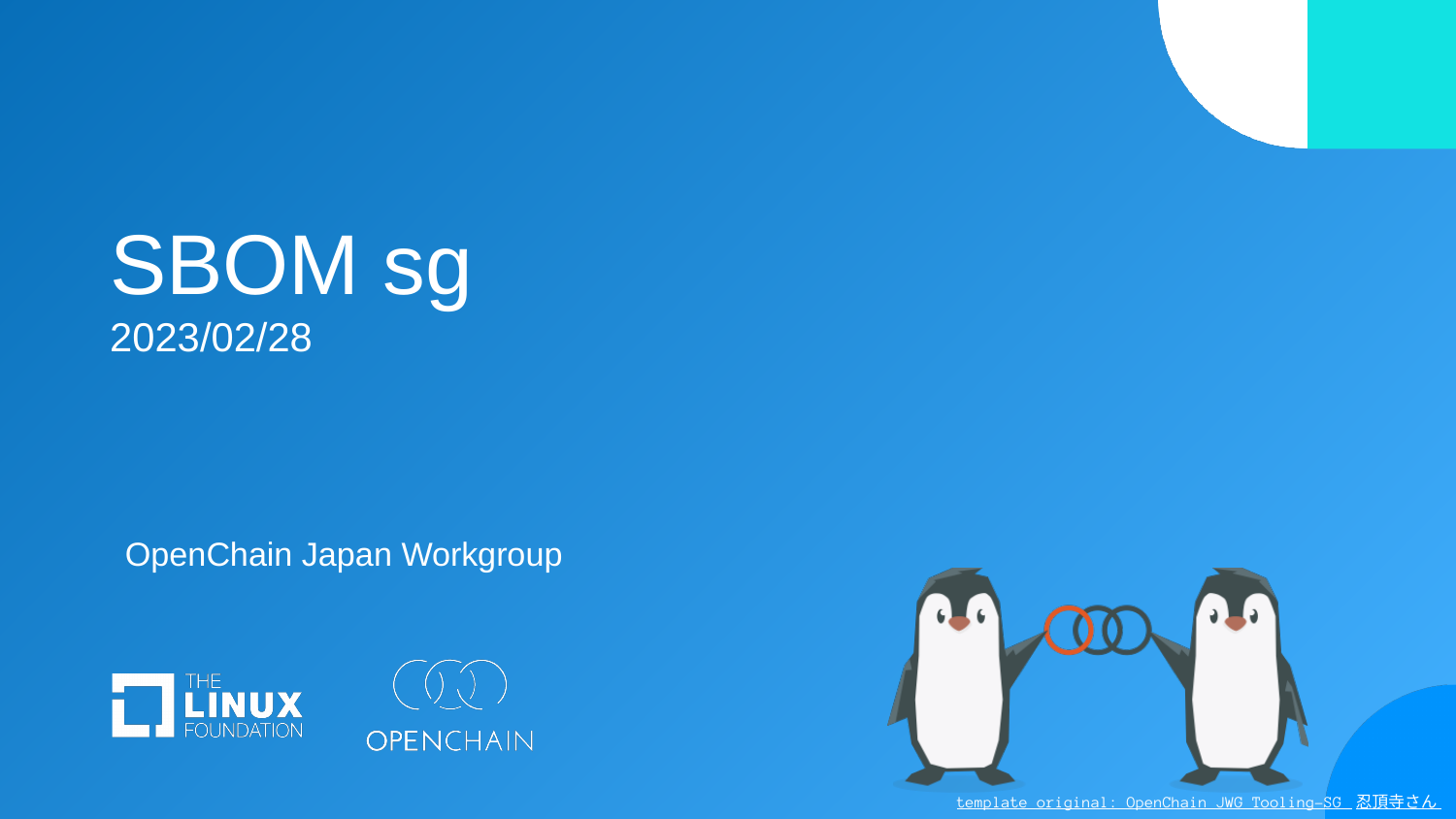

# SBOM sg 2023/02/28
OpenChain Japan Workgroup
template original: OpenChain JWG Tooling-SG 忍頂寺さん